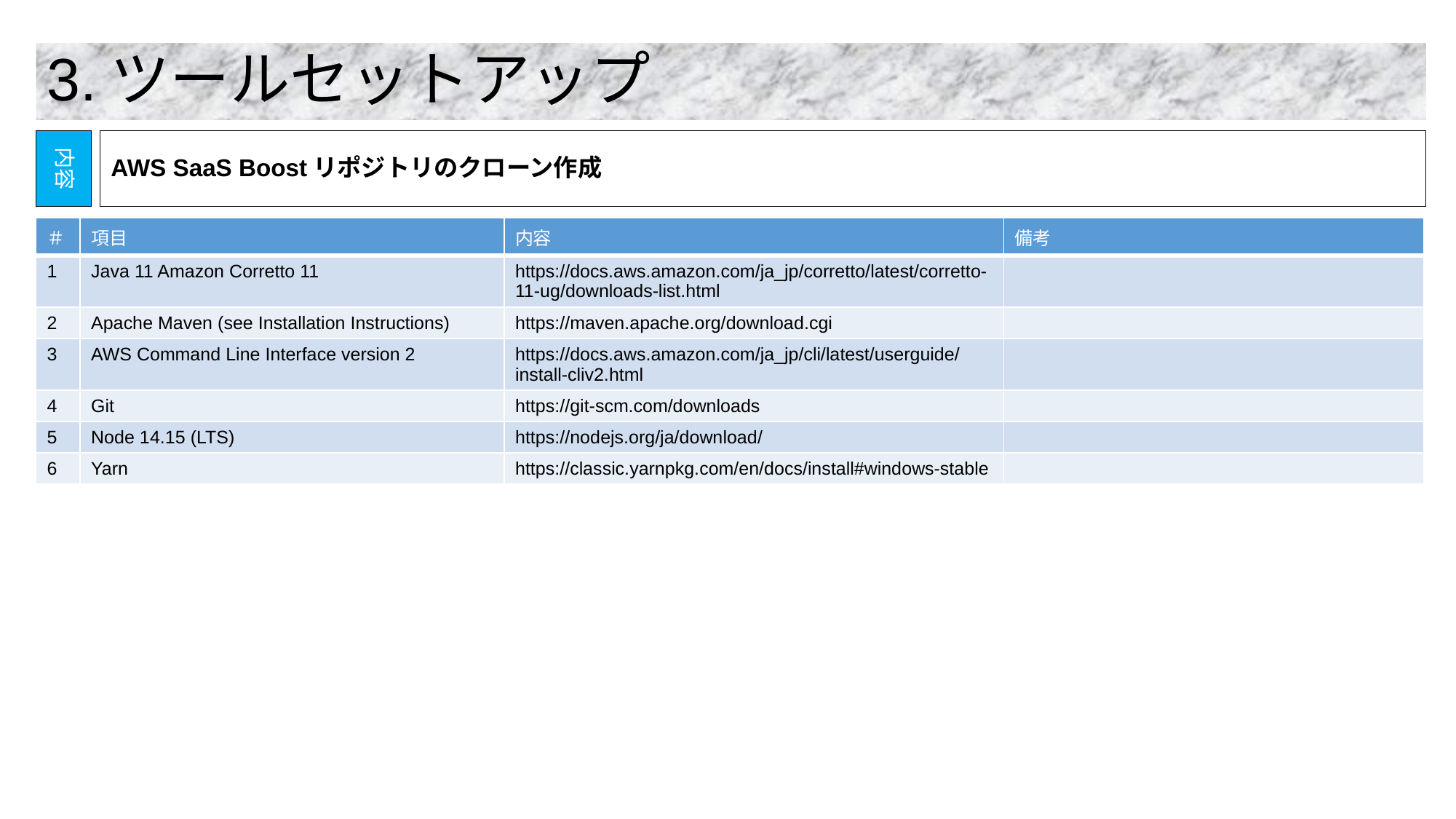

# 3.ツールセットアップ
内容
AWS SaaS Boostリポジトリのクローン作成
| ＃ | 項目 | 内容 | 備考 |
| --- | --- | --- | --- |
| 1 | Java 11 Amazon Corretto 11 | https://docs.aws.amazon.com/ja\_jp/corretto/latest/corretto-11-ug/downloads-list.html |  |
| 2 | Apache Maven (see Installation Instructions) | https://maven.apache.org/download.cgi |  |
| 3 | AWS Command Line Interface version 2 | https://docs.aws.amazon.com/ja\_jp/cli/latest/userguide/install-cliv2.html |  |
| 4 | Git | https://git-scm.com/downloads |  |
| 5 | Node 14.15 (LTS) | https://nodejs.org/ja/download/ |  |
| 6 | Yarn | https://classic.yarnpkg.com/en/docs/install#windows-stable |  |